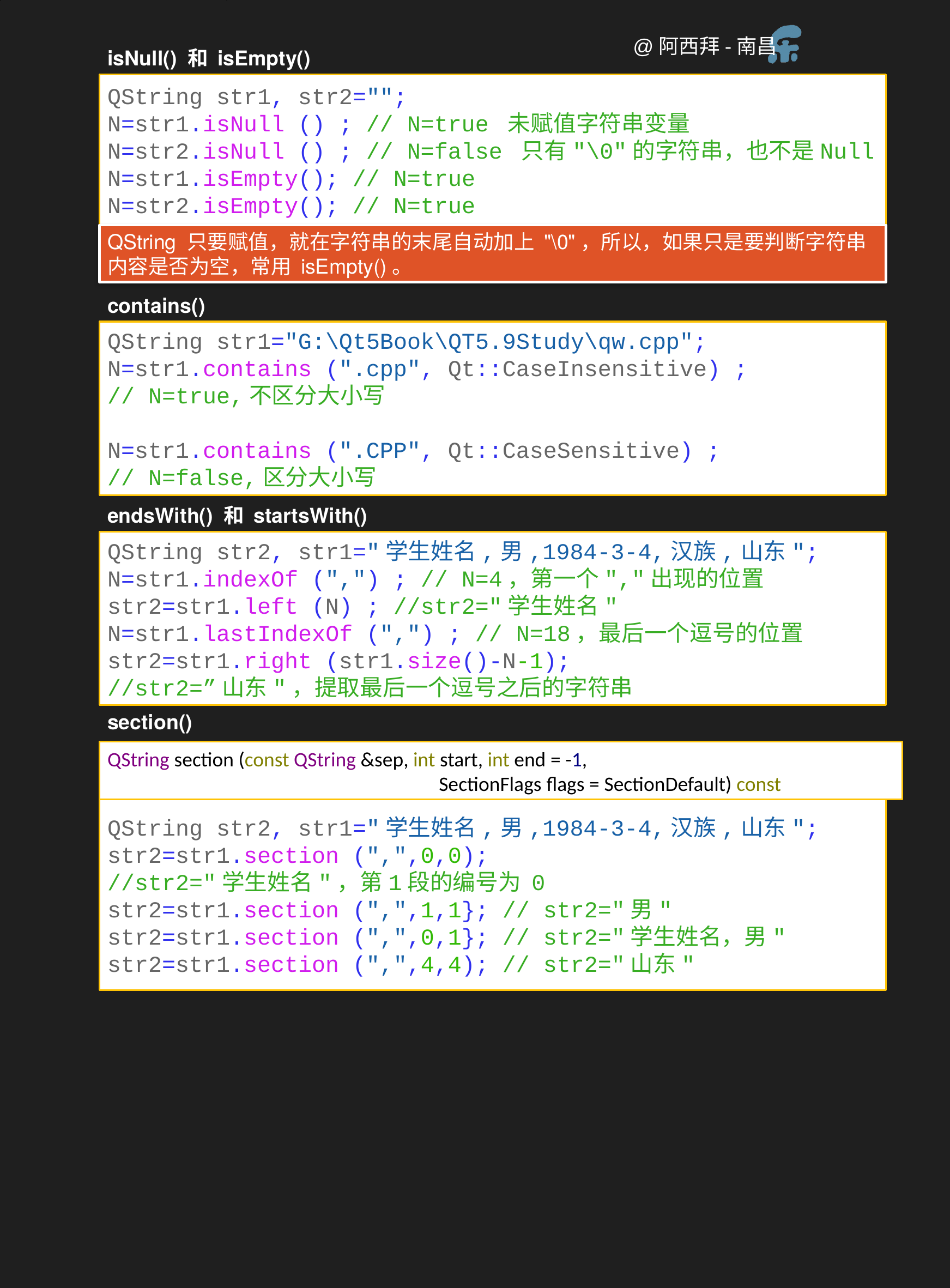

isNull() 和 isEmpty()
QString str1, str2="";
N=str1.isNull () ; // N=true 未赋值字符串变量
N=str2.isNull () ; // N=false 只有"\0"的字符串，也不是Null
N=str1.isEmpty(); // N=true
N=str2.isEmpty(); // N=true
QString 只要赋值，就在字符串的末尾自动加上 "\0"，所以，如果只是要判断字符串内容是否为空，常用 isEmpty()。
contains()
QString str1="G:\Qt5Book\QT5.9Study\qw.cpp";
N=str1.contains (".cpp", Qt::CaseInsensitive) ;
// N=true,不区分大小写

N=str1.contains (".CPP", Qt::CaseSensitive) ;
// N=false,区分大小写
endsWith() 和 startsWith()
QString str2, str1="学生姓名,男,1984-3-4,汉族,山东";
N=str1.indexOf (",") ; // N=4，第一个","出现的位置
str2=str1.left (N) ; //str2="学生姓名"
N=str1.lastIndexOf (",") ; // N=18，最后一个逗号的位置
str2=str1.right (str1.size()-N-1);
//str2=”山东"，提取最后一个逗号之后的字符串
section()
QString section (const QString &sep, int start, int end = -1,
				 SectionFlags flags = SectionDefault) const
QString str2, str1="学生姓名,男,1984-3-4,汉族,山东";
str2=str1.section (",",0,0);
//str2="学生姓名"，第1段的编号为 0
str2=str1.section (",",1,1}; // str2="男"
str2=str1.section (",",0,1}; // str2="学生姓名，男"
str2=str1.section (",",4,4); // str2="山东"